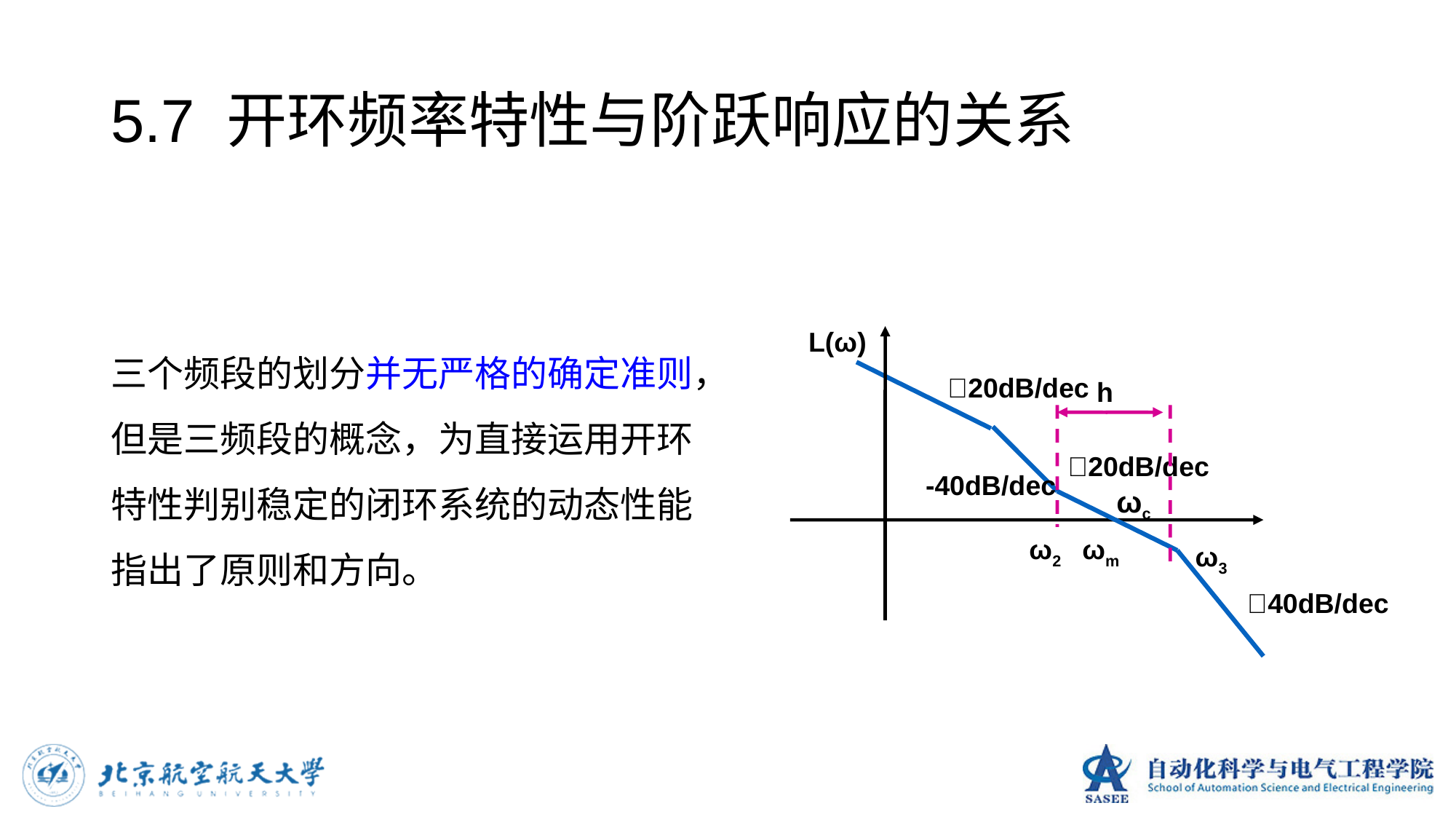

# 5.7 开环频率特性与阶跃响应的关系
L(ω)

−20dB/dec
h

−20dB/dec
-40dB/dec
ωc

ω2
ωm
ω3

−40dB/dec
三个频段的划分并无严格的确定准则，但是三频段的概念，为直接运用开环特性判别稳定的闭环系统的动态性能指出了原则和方向。